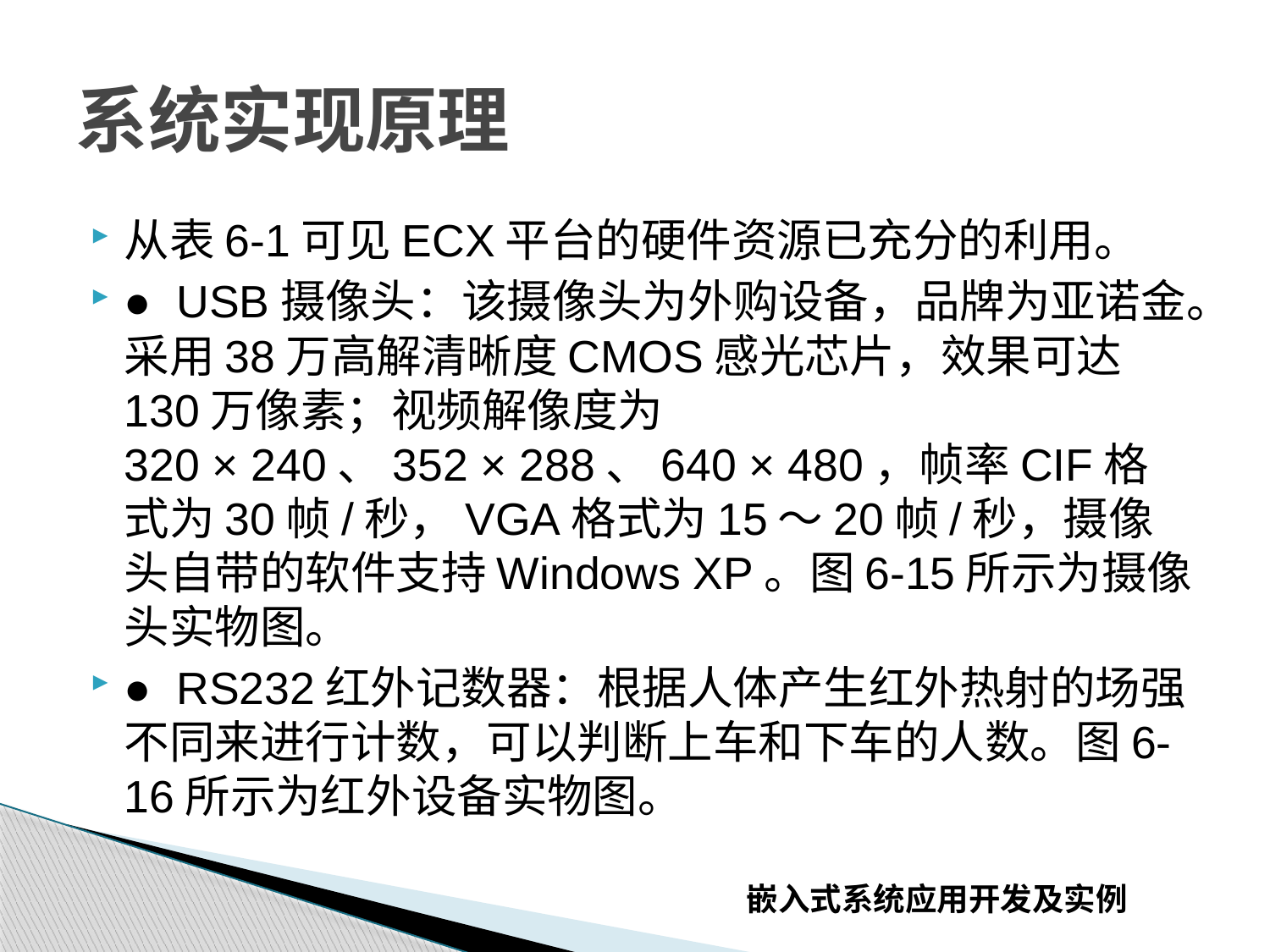

# 系统实现原理
从表6-1可见ECX平台的硬件资源已充分的利用。
●  USB摄像头：该摄像头为外购设备，品牌为亚诺金。采用38万高解清晰度CMOS感光芯片，效果可达130万像素；视频解像度为320 × 240、352 × 288、640 × 480，帧率CIF格式为30帧/秒，VGA格式为15～20帧/秒，摄像头自带的软件支持Windows XP。图6-15所示为摄像头实物图。
●  RS232红外记数器：根据人体产生红外热射的场强不同来进行计数，可以判断上车和下车的人数。图6-16所示为红外设备实物图。

嵌入式系统应用开发及实例